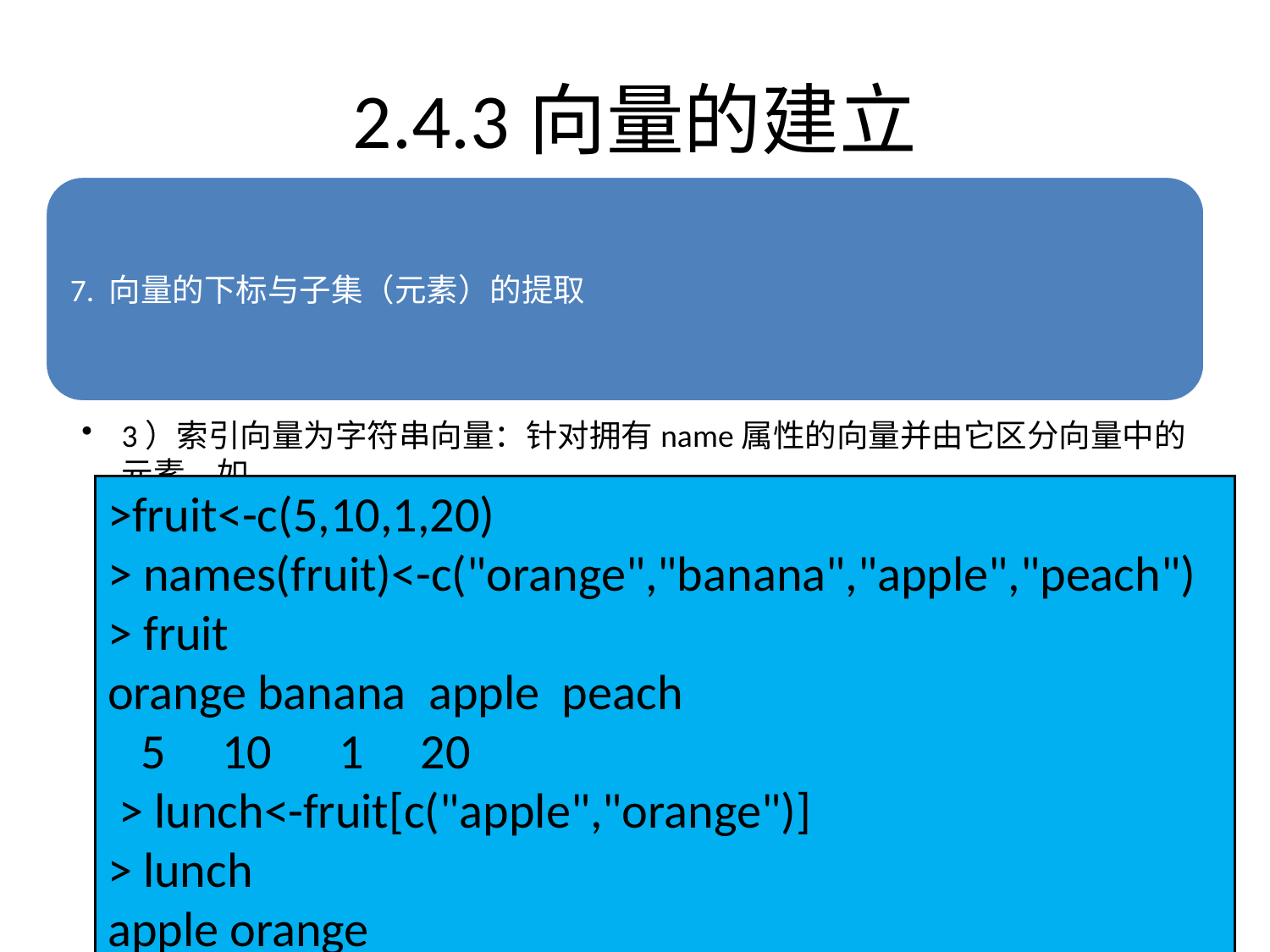

# 2.4.3向量的建立
7. 向量的下标与子集（元素）的提取
3）索引向量为字符串向量：针对拥有name属性的向量并由它区分向量中的元素，如
>fruit<-c(5,10,1,20)
> names(fruit)<-c("orange","banana","apple","peach")
> fruit
orange banana  apple  peach
   5     10      1     20
 > lunch<-fruit[c("apple","orange")]
> lunch
apple orange
  1      5